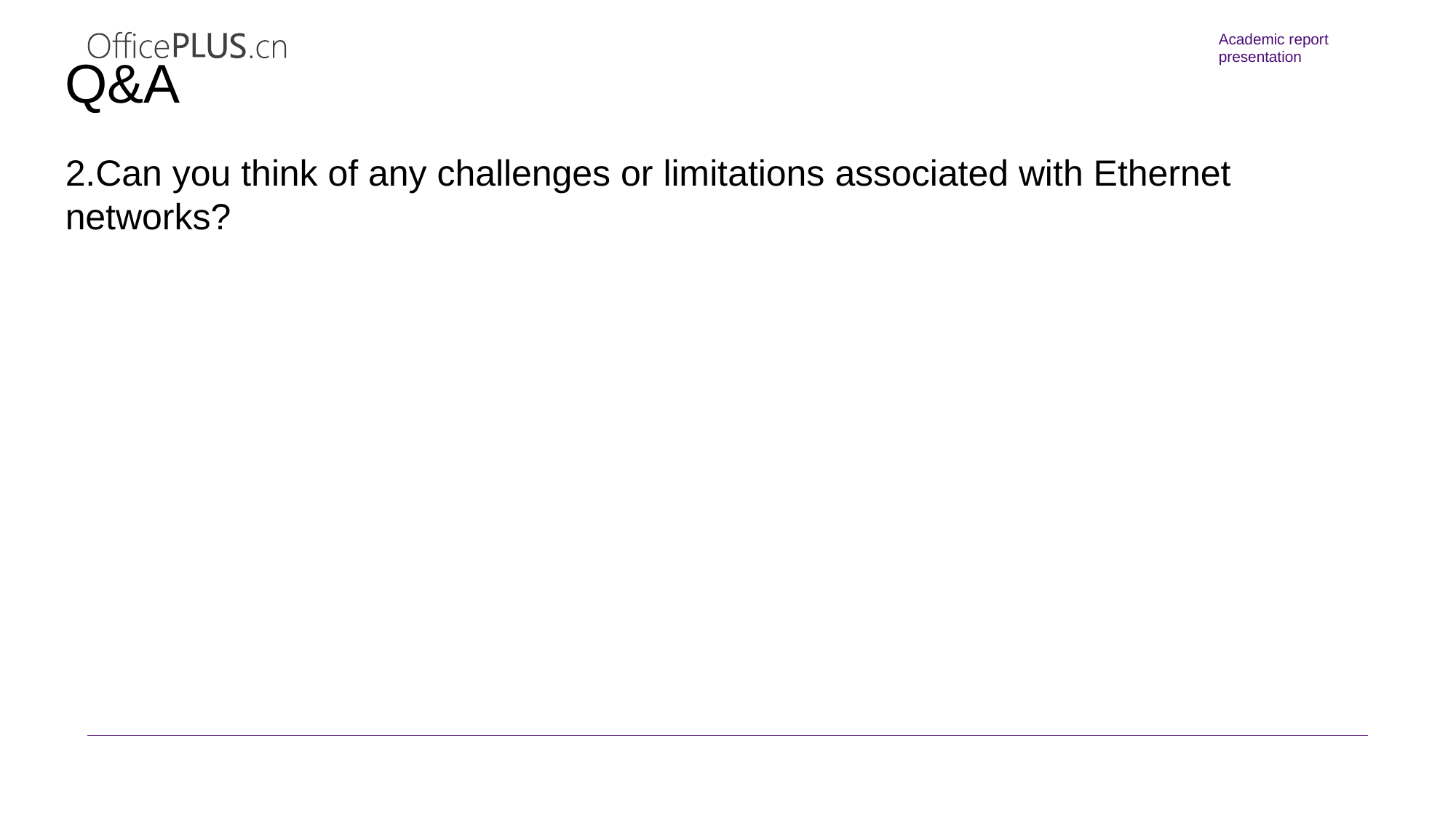

Q&A
2.Can you think of any challenges or limitations associated with Ethernet networks?
请在此输入具体的内容，T内容应当精炼简洁，便于读者快速把握信息。